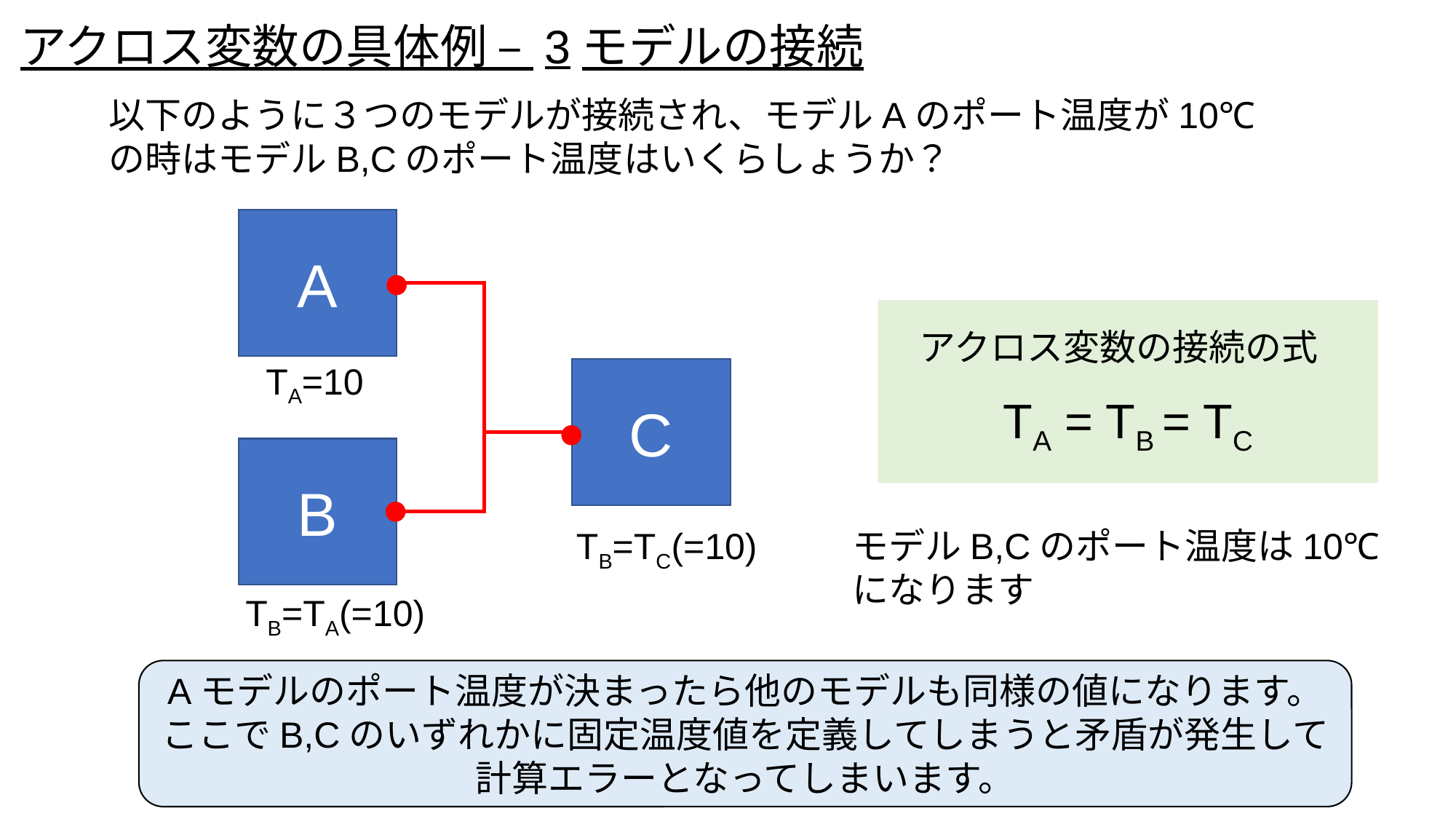

アクロス変数の具体例 – 3モデルの接続
以下のように３つのモデルが接続され、モデルAのポート温度が10℃の時はモデルB,Cのポート温度はいくらしょうか？
A

アクロス変数の接続の式
TA=10
C
TA = TB = TC

B

TB=TC(=10)
モデルB,Cのポート温度は10℃になります
TB=TA(=10)
Aモデルのポート温度が決まったら他のモデルも同様の値になります。
ここでB,Cのいずれかに固定温度値を定義してしまうと矛盾が発生して計算エラーとなってしまいます。
18